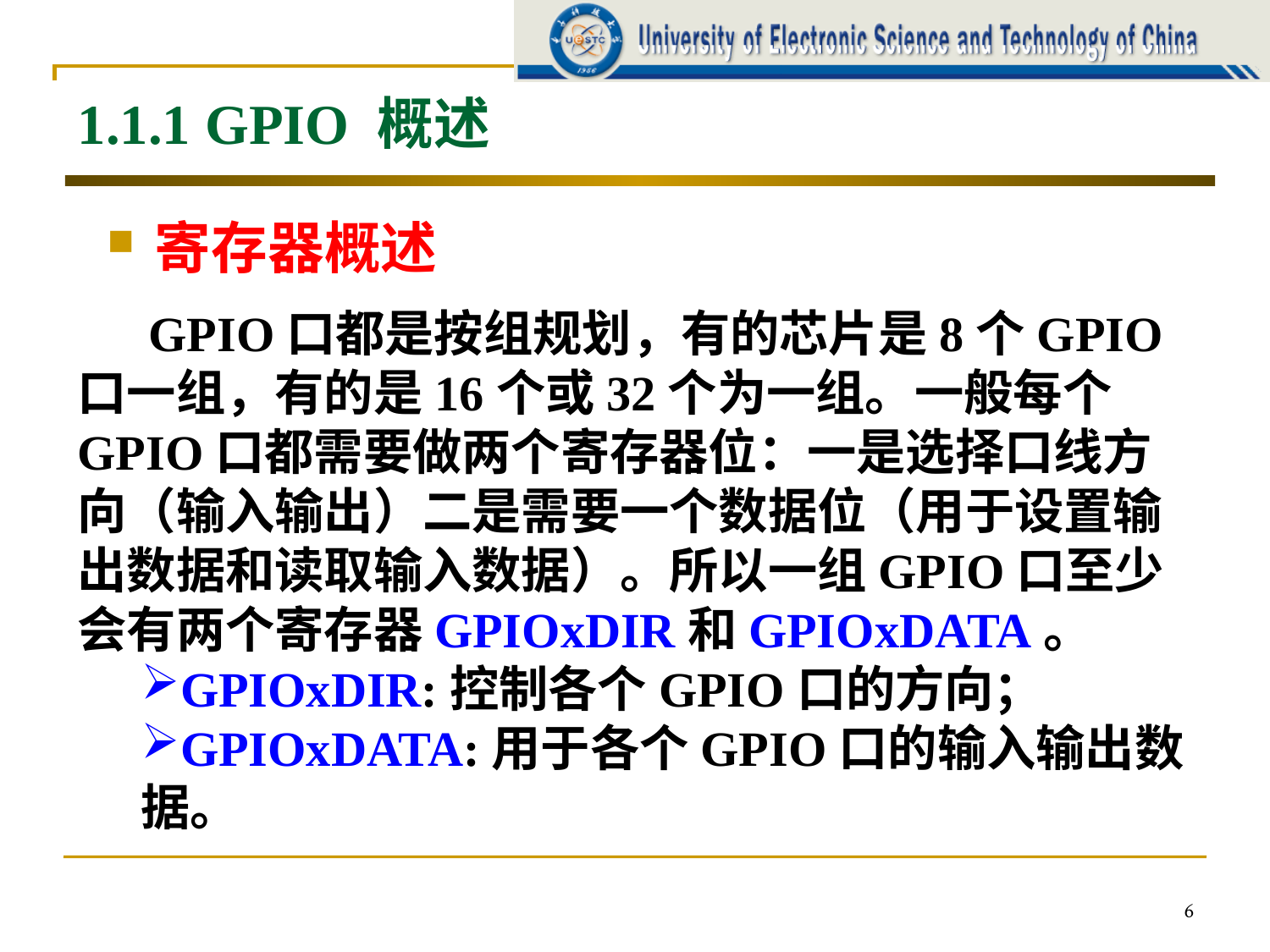

1.1.1 GPIO 概述
# 寄存器概述
      GPIO口都是按组规划，有的芯片是8个GPIO口一组，有的是16个或32个为一组。一般每个GPIO口都需要做两个寄存器位：一是选择口线方向（输入输出）二是需要一个数据位（用于设置输出数据和读取输入数据）。所以一组GPIO口至少会有两个寄存器GPIOxDIR和GPIOxDATA。
GPIOxDIR:控制各个GPIO口的方向；
GPIOxDATA:用于各个GPIO口的输入输出数据。
6